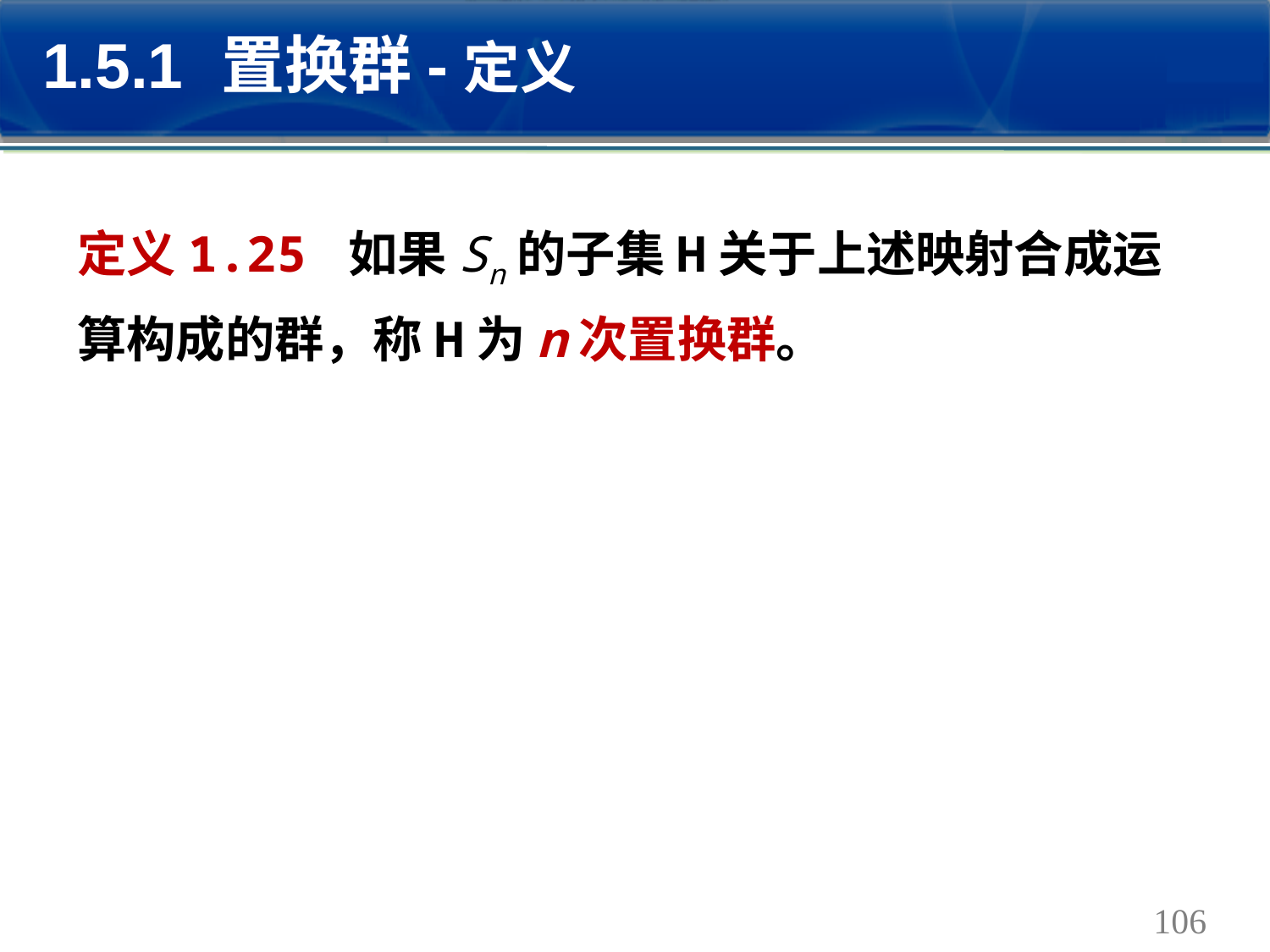

1.5.1 置换群-定义
定义1.25 如果Sn的子集H关于上述映射合成运算构成的群，称H为n次置换群。
106